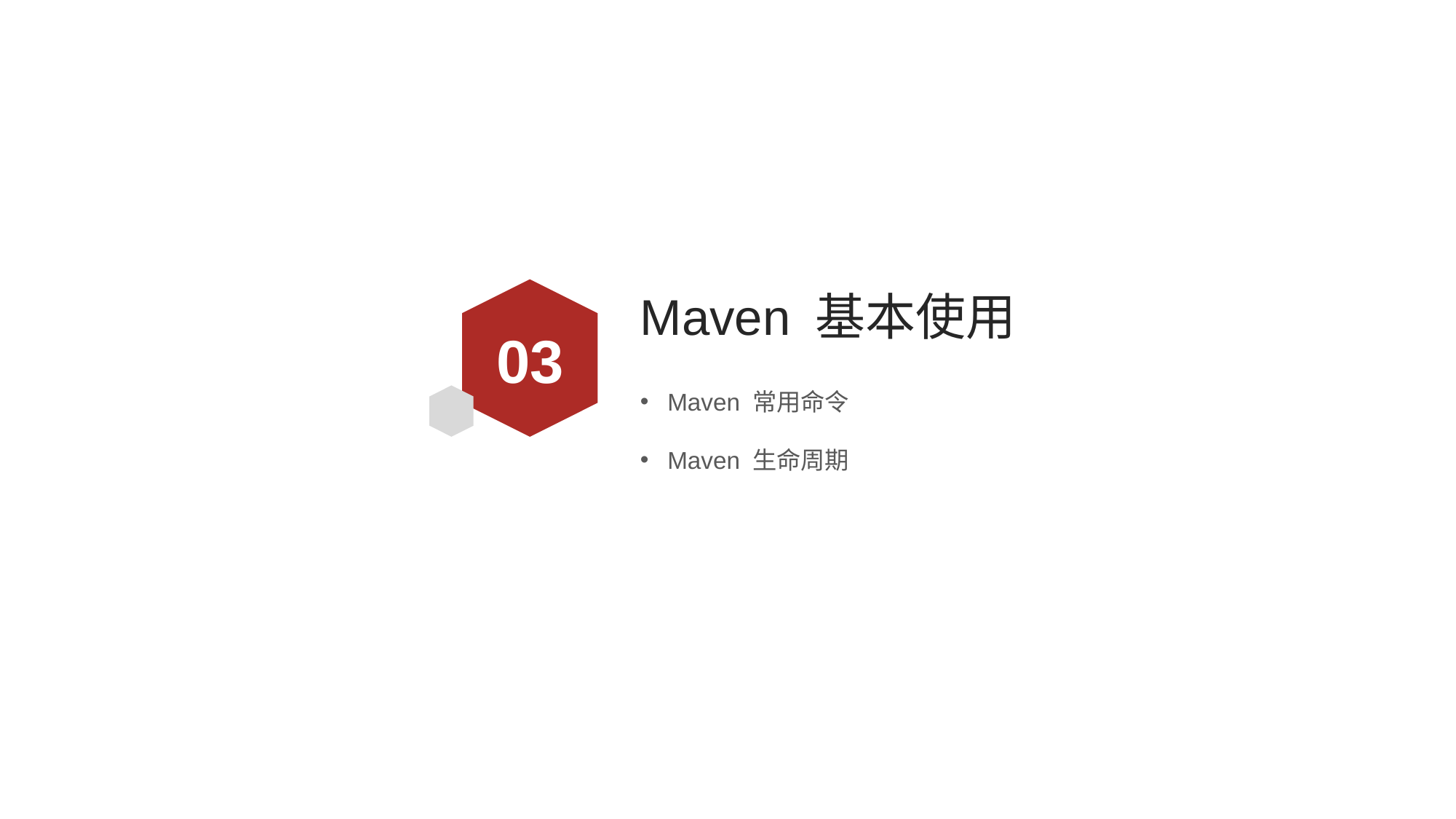

# Maven 基本使用
03
Maven 常用命令
Maven 生命周期